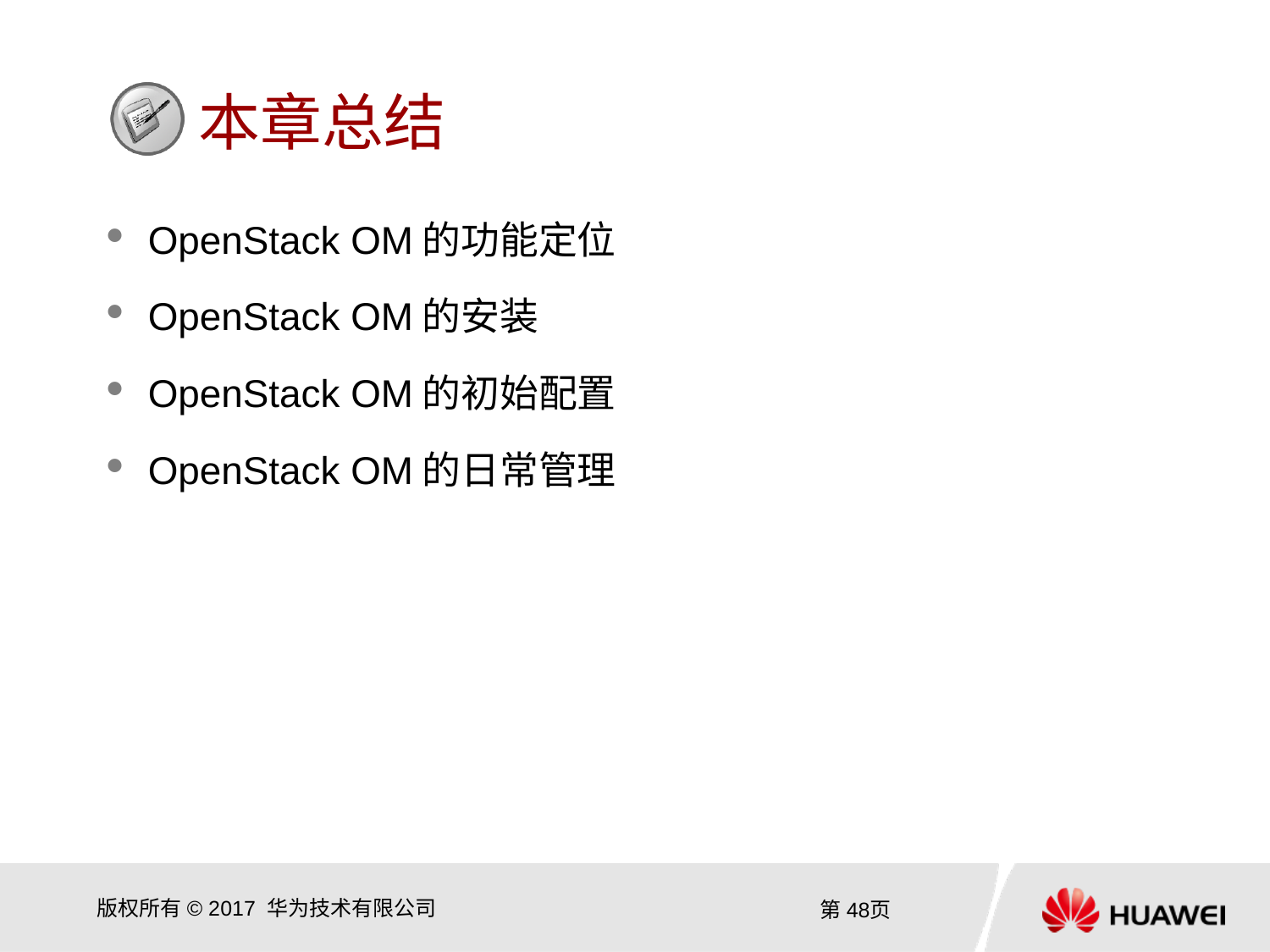

OpenStack OM的功能定位
OpenStack OM的安装
OpenStack OM的初始配置
OpenStack OM的日常管理